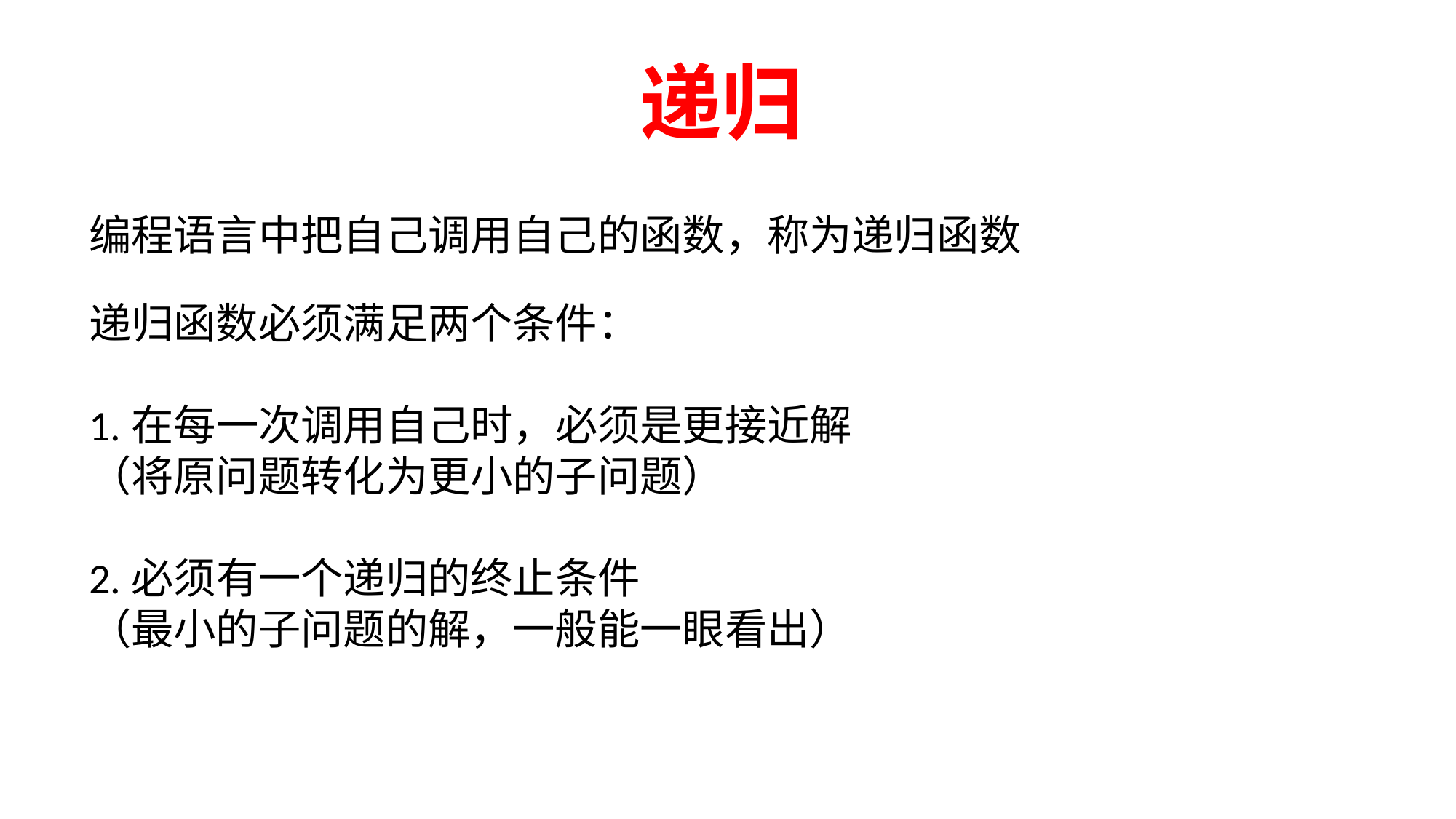

递归
编程语言中把自己调用自己的函数，称为递归函数
递归函数必须满足两个条件：

1.在每一次调用自己时，必须是更接近解
（将原问题转化为更小的子问题）

2.必须有一个递归的终止条件
（最小的子问题的解，一般能一眼看出）